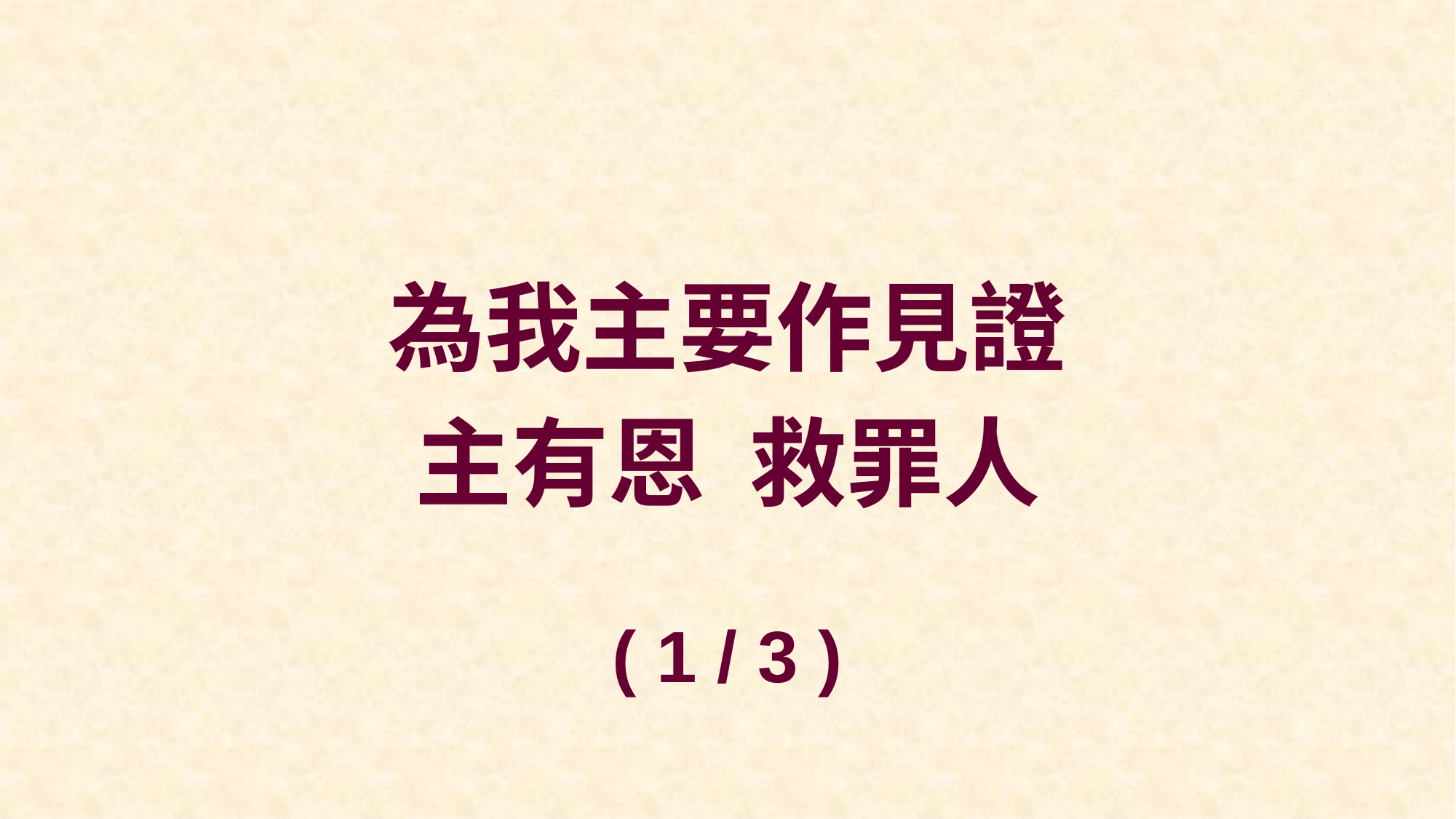

為我主要作見證
主有恩  救罪人
( 1 / 3 )